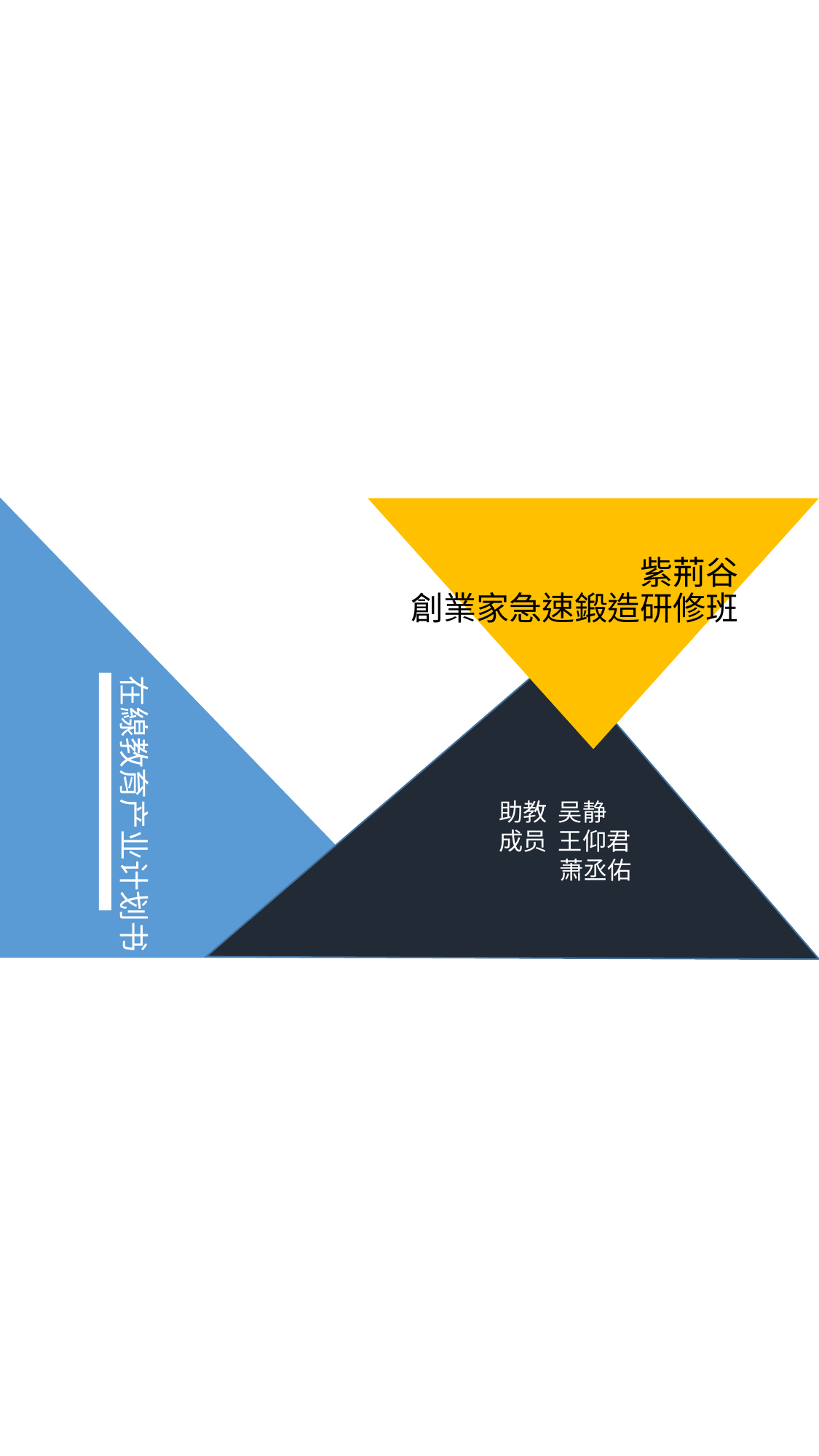

# 紫荊谷 創業家急速鍛造研修班
在線教育产业计划书

助教  吴静
成员  王仰君
          萧丞佑